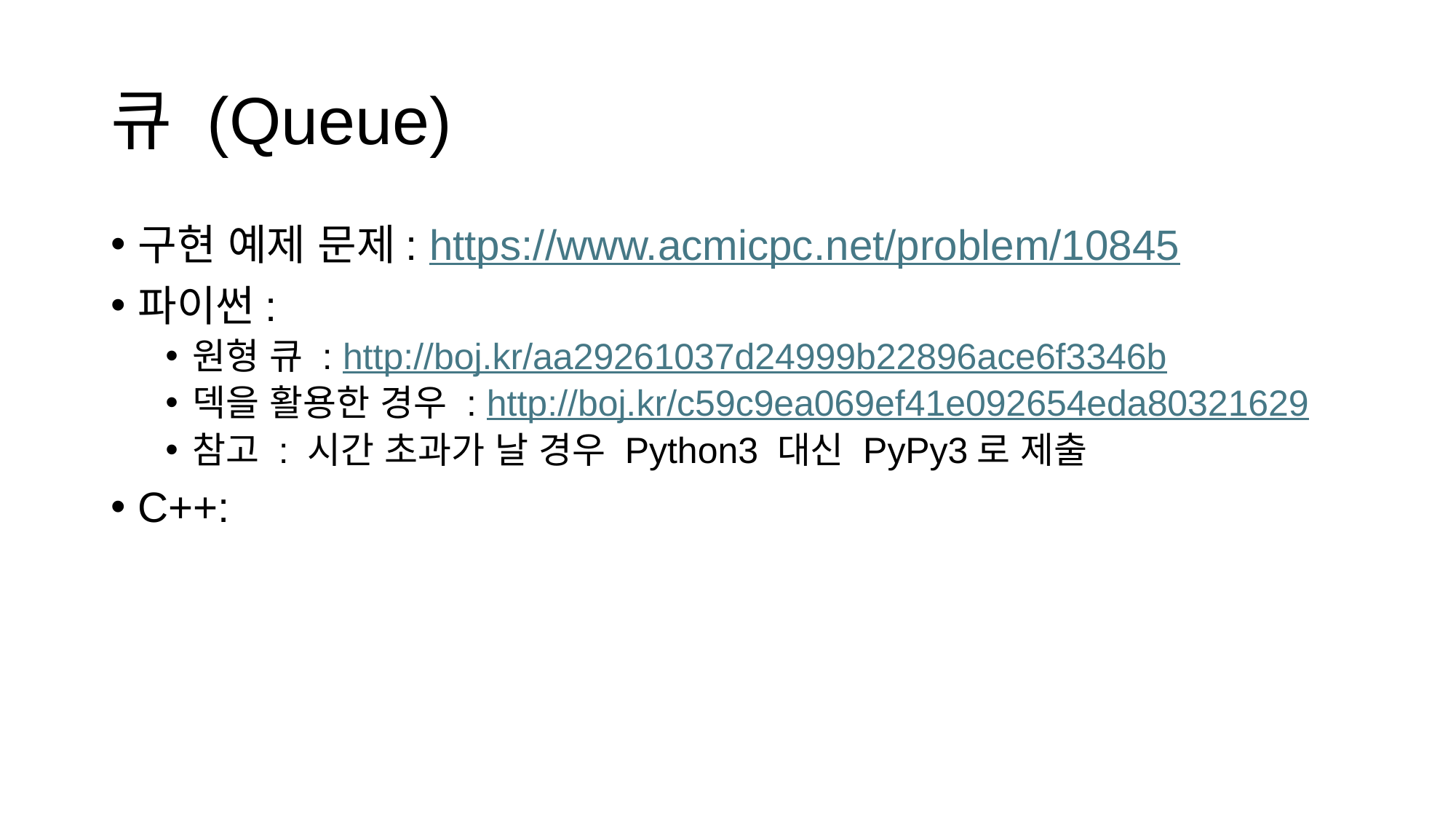

# 큐 (Queue)
구현 예제 문제: https://www.acmicpc.net/problem/10845
파이썬:
원형 큐 : http://boj.kr/aa29261037d24999b22896ace6f3346b
덱을 활용한 경우 : http://boj.kr/c59c9ea069ef41e092654eda80321629
참고 : 시간 초과가 날 경우 Python3 대신 PyPy3로 제출
C++: